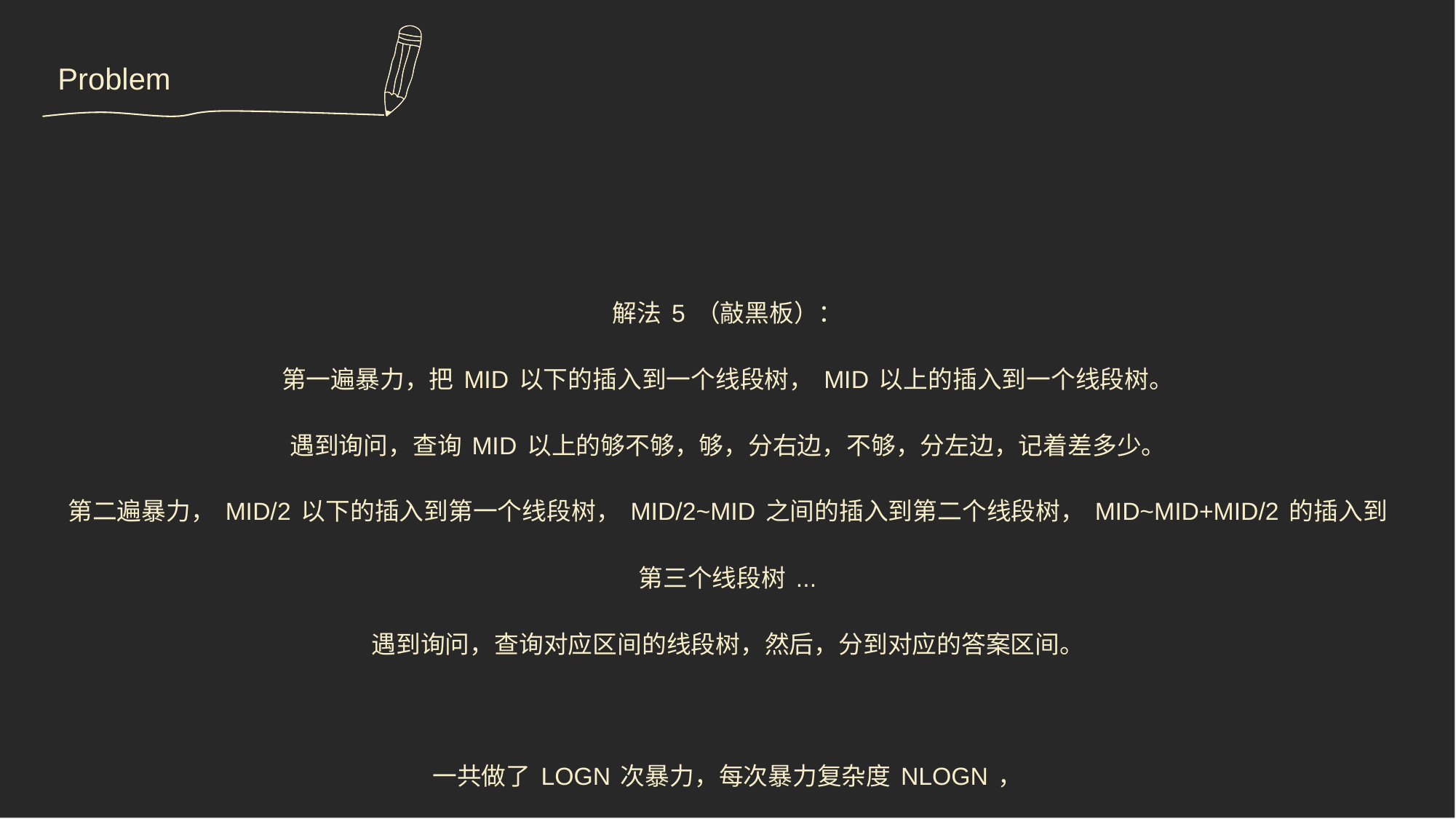

Problem

解法5（敲黑板）：
第一遍暴力，把MID以下的插入到一个线段树，MID以上的插入到一个线段树。
遇到询问，查询MID以上的够不够，够，分右边，不够，分左边，记着差多少。
第二遍暴力，MID/2以下的插入到第一个线段树，MID/2~MID之间的插入到第二个线段树，MID~MID+MID/2的插入到第三个线段树...
遇到询问，查询对应区间的线段树，然后，分到对应的答案区间。

一共做了LOGN次暴力，每次暴力复杂度NLOGN，
总复杂度NLOGNLOGN。